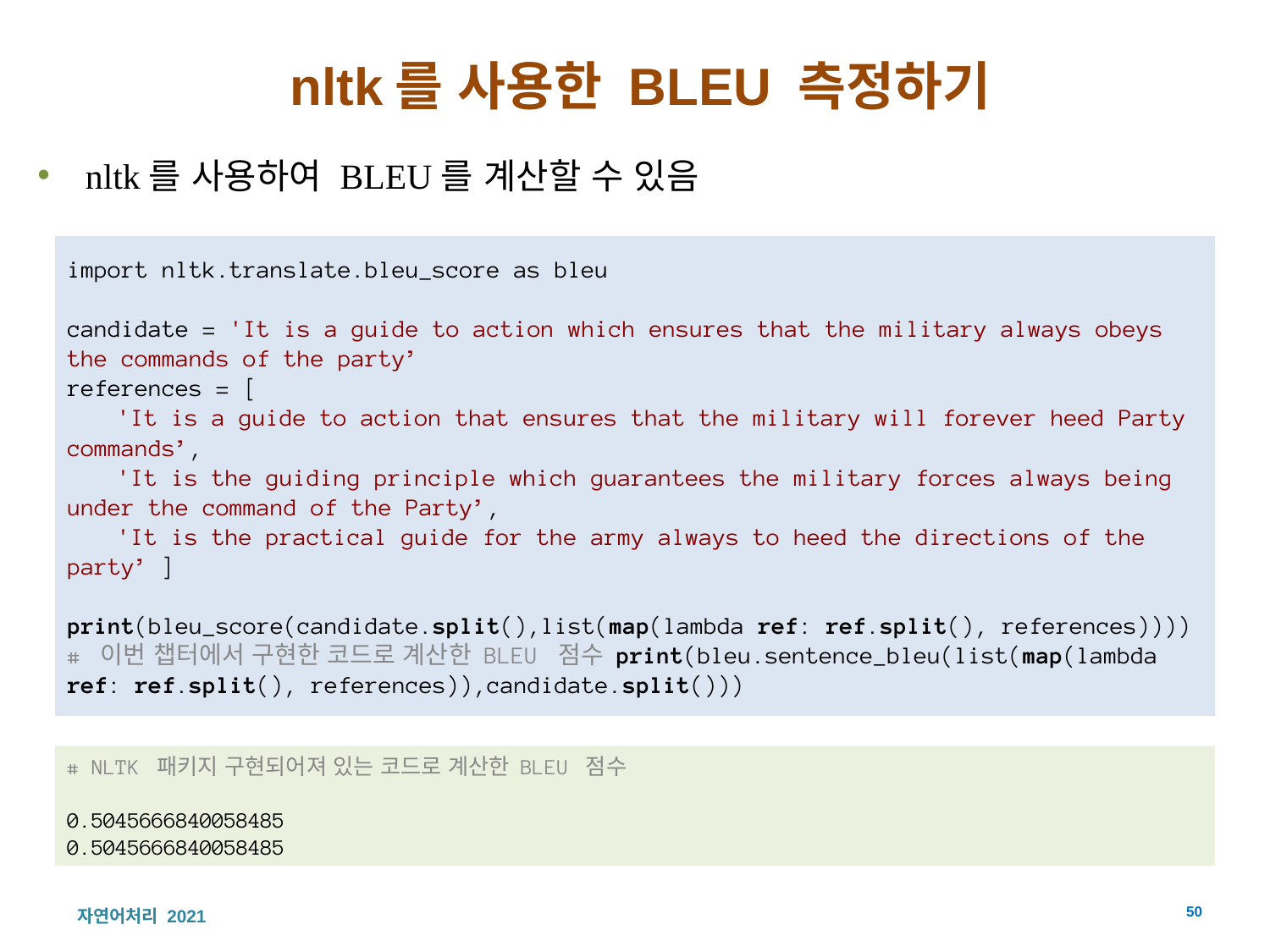

# nltk를 사용한 BLEU 측정하기
nltk를 사용하여 BLEU를 계산할 수 있음

import nltk.translate.bleu_score as bleu

candidate = 'It is a guide to action which ensures that the military always obeys the commands of the party’
references = [
	'It is a guide to action that ensures that the military will forever heed Party commands’,
	'It is the guiding principle which guarantees the military forces always being under the command of the Party’,
	'It is the practical guide for the army always to heed the directions of the party’ ]

print(bleu_score(candidate.split(),list(map(lambda ref: ref.split(), references)))) # 이번 챕터에서 구현한 코드로 계산한 BLEU 점수 print(bleu.sentence_bleu(list(map(lambda ref: ref.split(), references)),candidate.split()))
# NLTK 패키지 구현되어져 있는 코드로 계산한 BLEU 점수

0.5045666840058485
0.5045666840058485